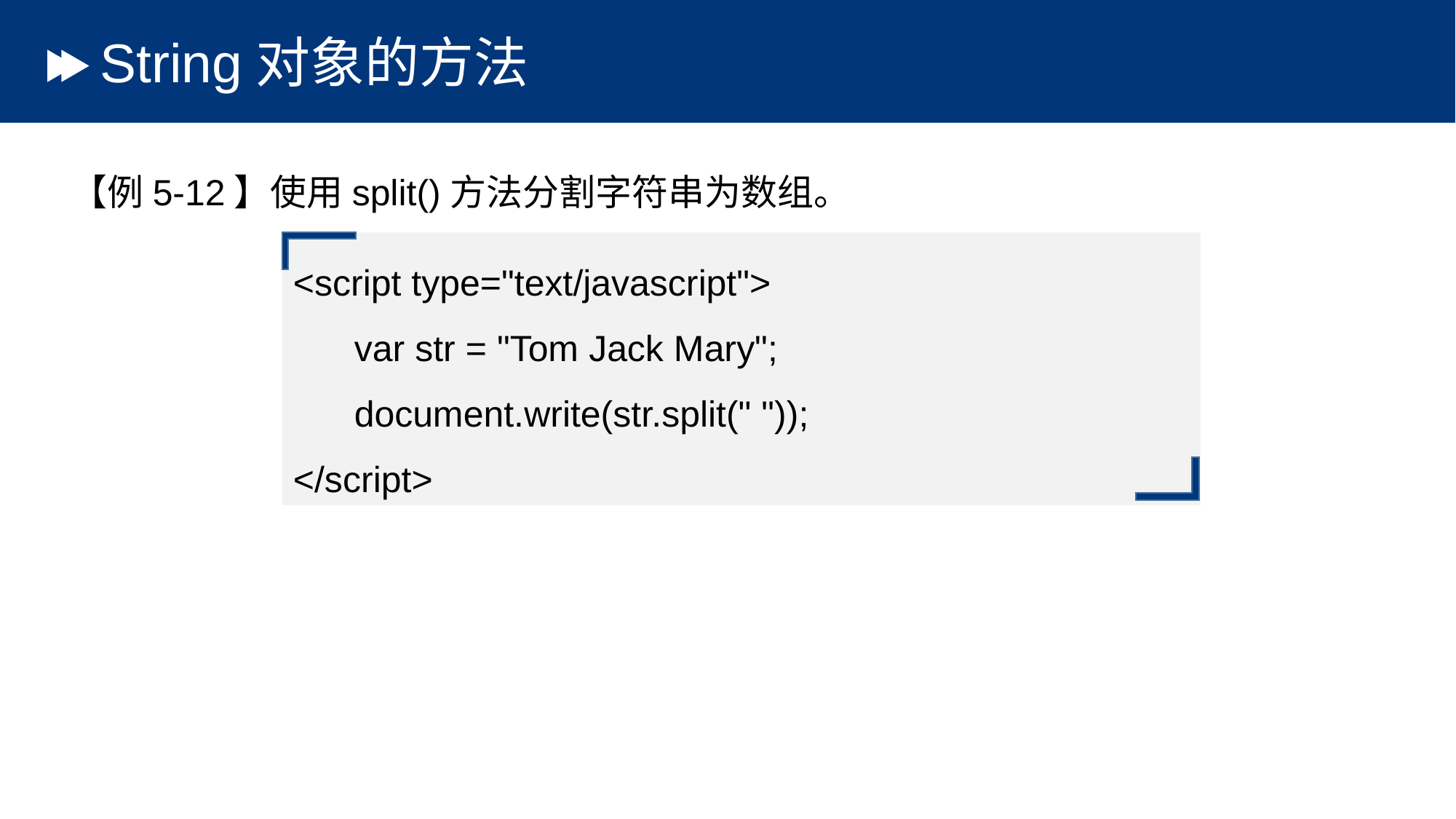

# String对象的方法
【例5-12】使用split()方法分割字符串为数组。

<script type="text/javascript">
      var str = "Tom Jack Mary";
      document.write(str.split(" "));
</script>